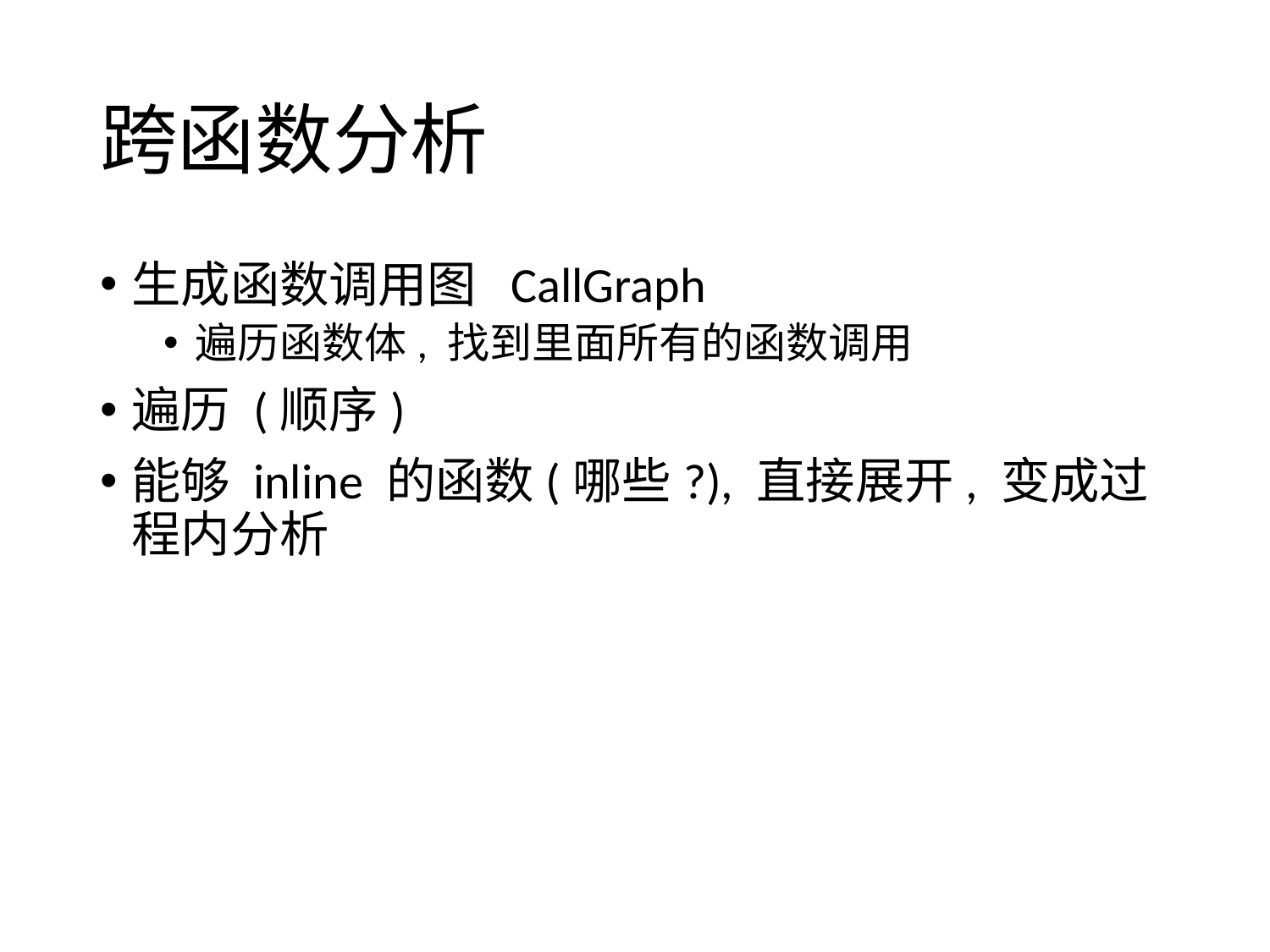

# 跨函数分析
生成函数调用图  CallGraph
遍历函数体, 找到里面所有的函数调用
遍历 (顺序)
能够 inline 的函数(哪些?), 直接展开, 变成过程内分析